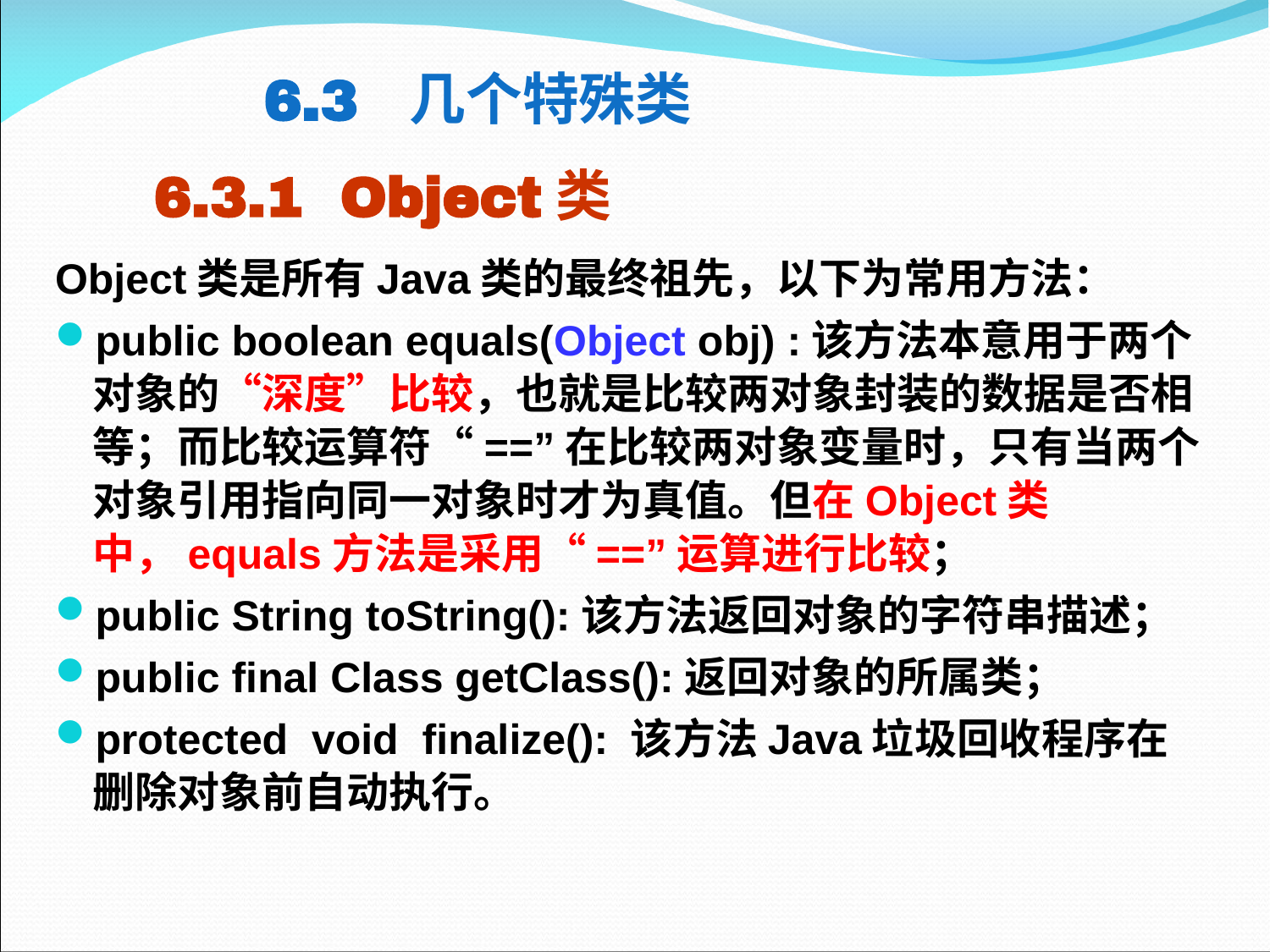

6.3  几个特殊类
# 6.3.1  Object类
Object类是所有Java类的最终祖先，以下为常用方法：
public boolean equals(Object obj) :该方法本意用于两个对象的“深度”比较，也就是比较两对象封装的数据是否相等；而比较运算符“==”在比较两对象变量时，只有当两个对象引用指向同一对象时才为真值。但在Object类中，equals方法是采用“==”运算进行比较；
public String toString():该方法返回对象的字符串描述；
public final Class getClass():返回对象的所属类；
protected  void  finalize(): 该方法Java垃圾回收程序在删除对象前自动执行。